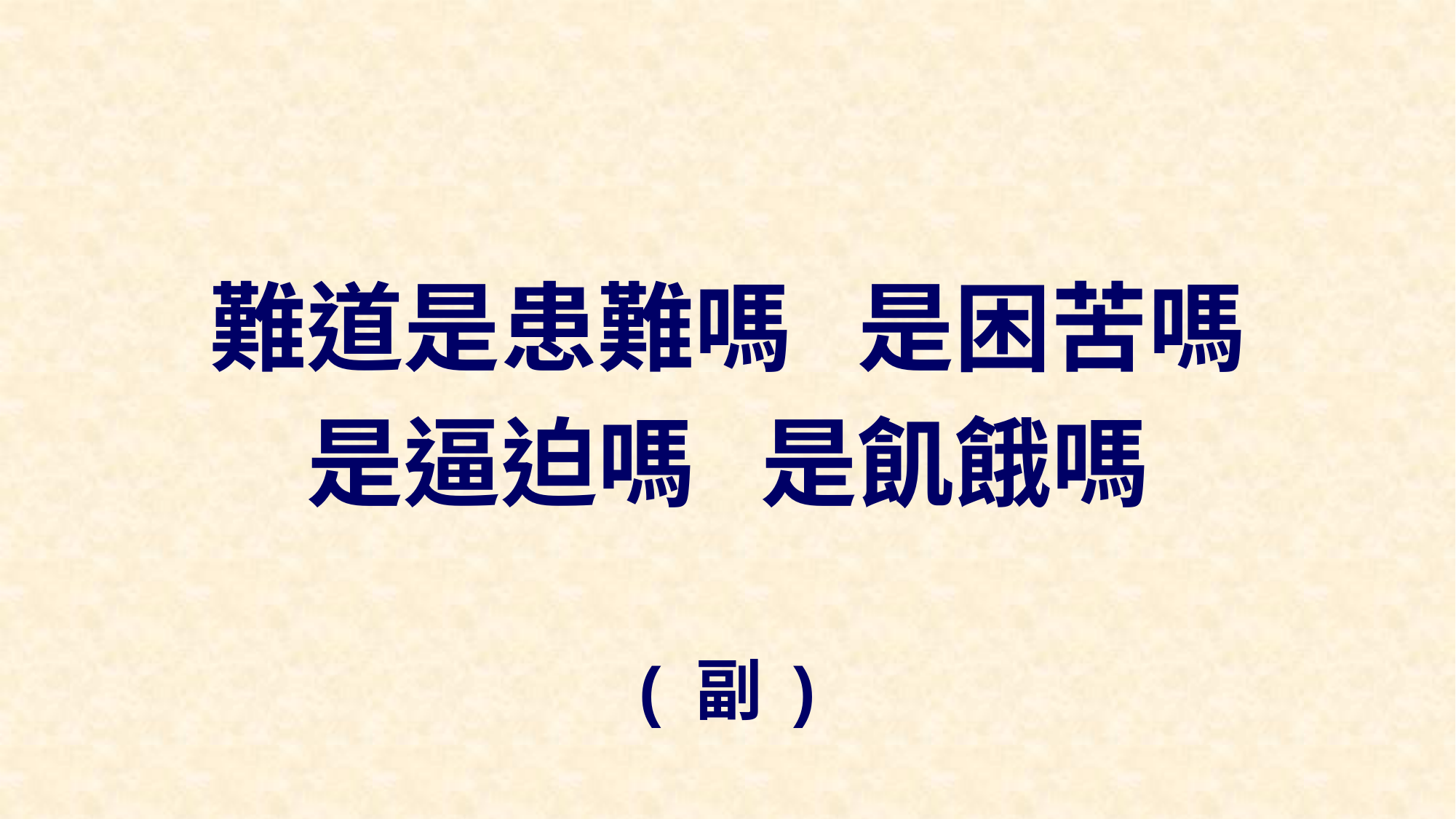

難道是患難嗎   是困苦嗎
是逼迫嗎   是飢餓嗎
( 副 )